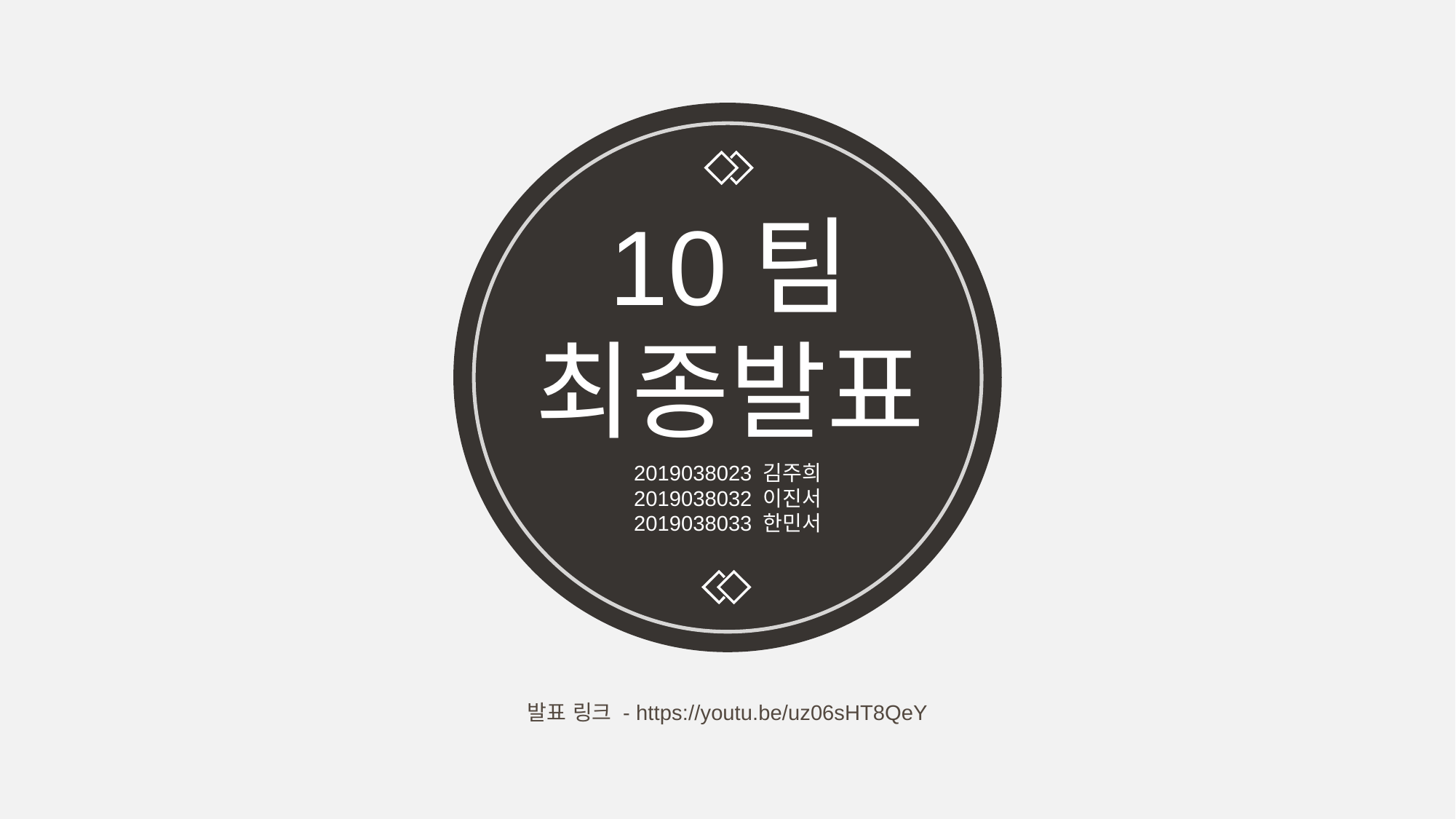

10팀
최종발표
2019038023 김주희
2019038032 이진서
2019038033 한민서

발표 링크 - https://youtu.be/uz06sHT8QeY